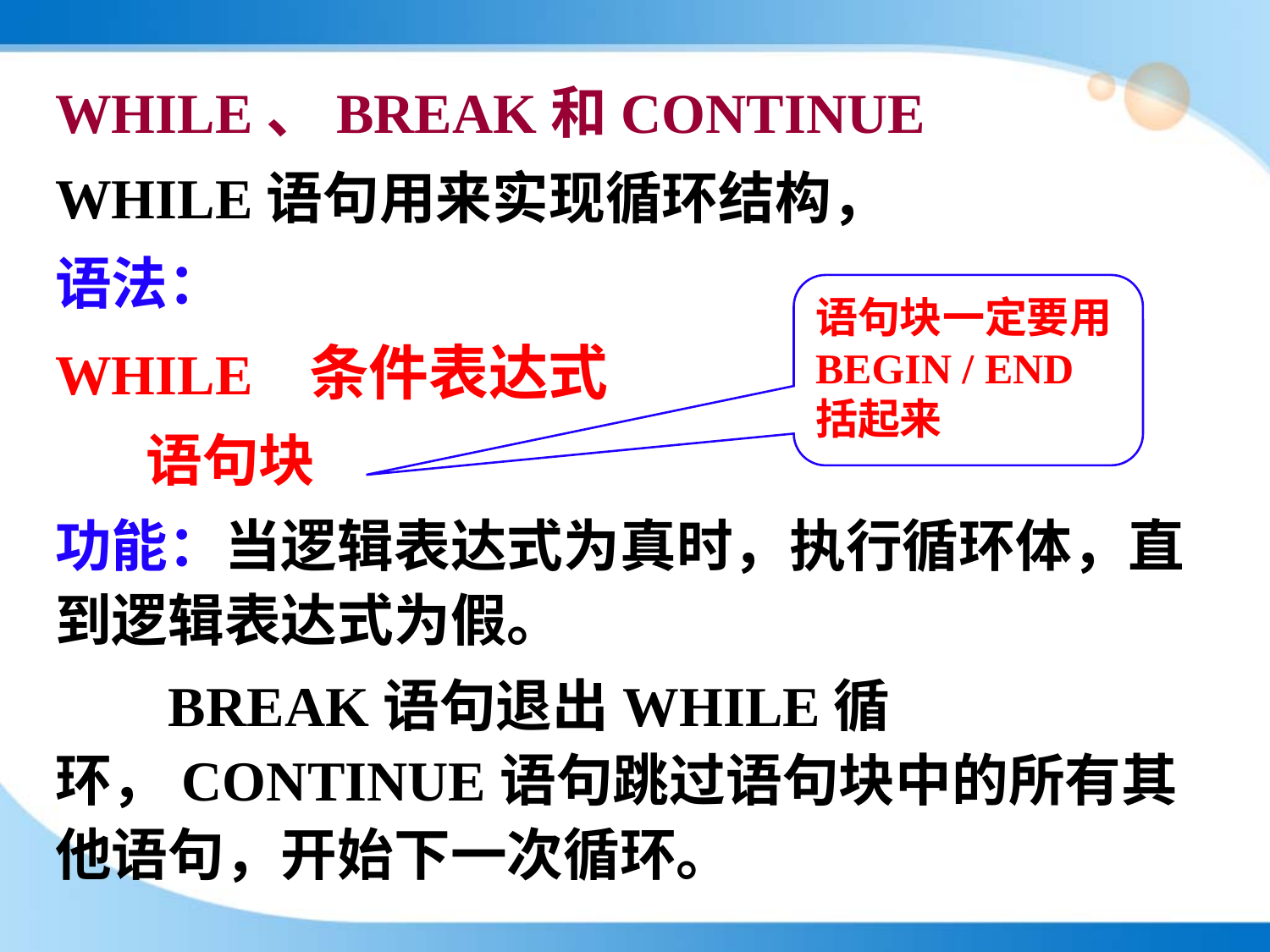

WHILE、BREAK和CONTINUE
WHILE语句用来实现循环结构，
语法：
WHILE   条件表达式
      语句块
功能：当逻辑表达式为真时，执行循环体，直到逻辑表达式为假。
        BREAK语句退出WHILE循环，CONTINUE语句跳过语句块中的所有其他语句，开始下一次循环。
语句块一定要用BEGIN / END括起来